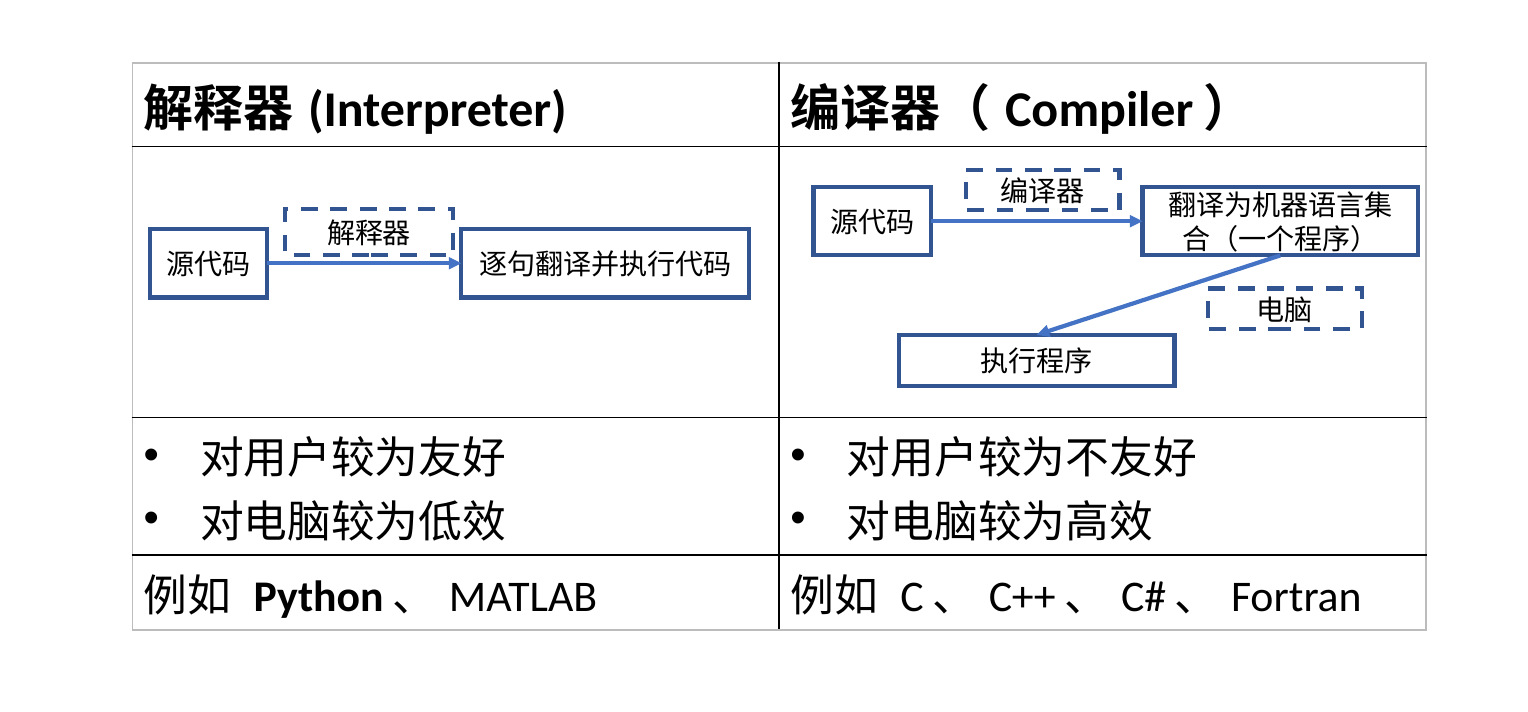

| 解释器(Interpreter) | 编译器（Compiler） |
| --- | --- |
|  |  |
| 对用户较为友好 对电脑较为低效 | 对用户较为不友好 对电脑较为高效 |
| 例如 Python、MATLAB | 例如 C、C++、C#、Fortran |
编译器
翻译为机器语言集合（一个程序）
源代码
解释器
源代码
逐句翻译并执行代码
电脑
执行程序